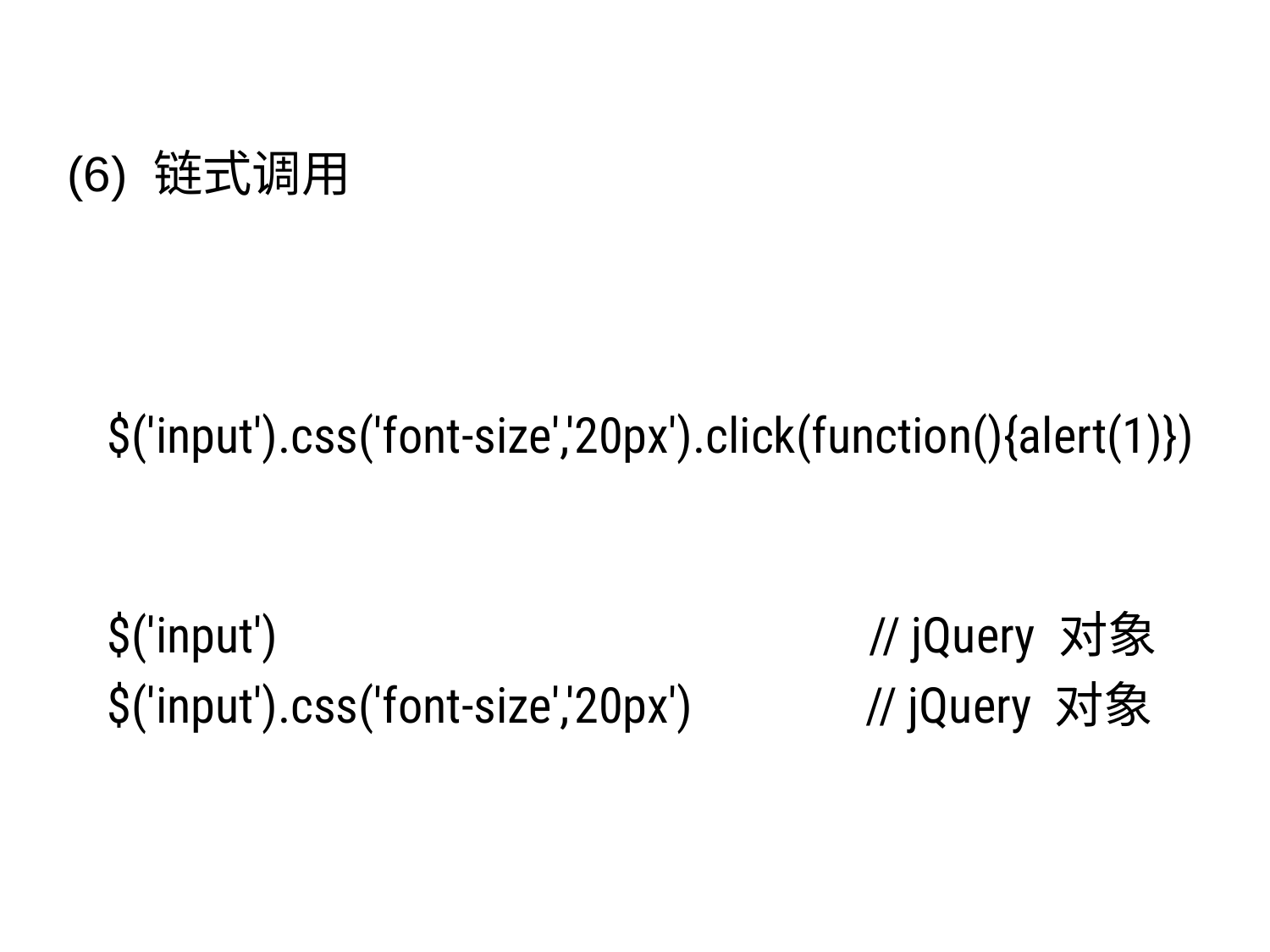

(6) 链式调用
$('input').css('font-size','20px').click(function(){alert(1)})
$('input')                          			// jQuery 对象
$('input').css('font-size','20px') 	           // jQuery 对象